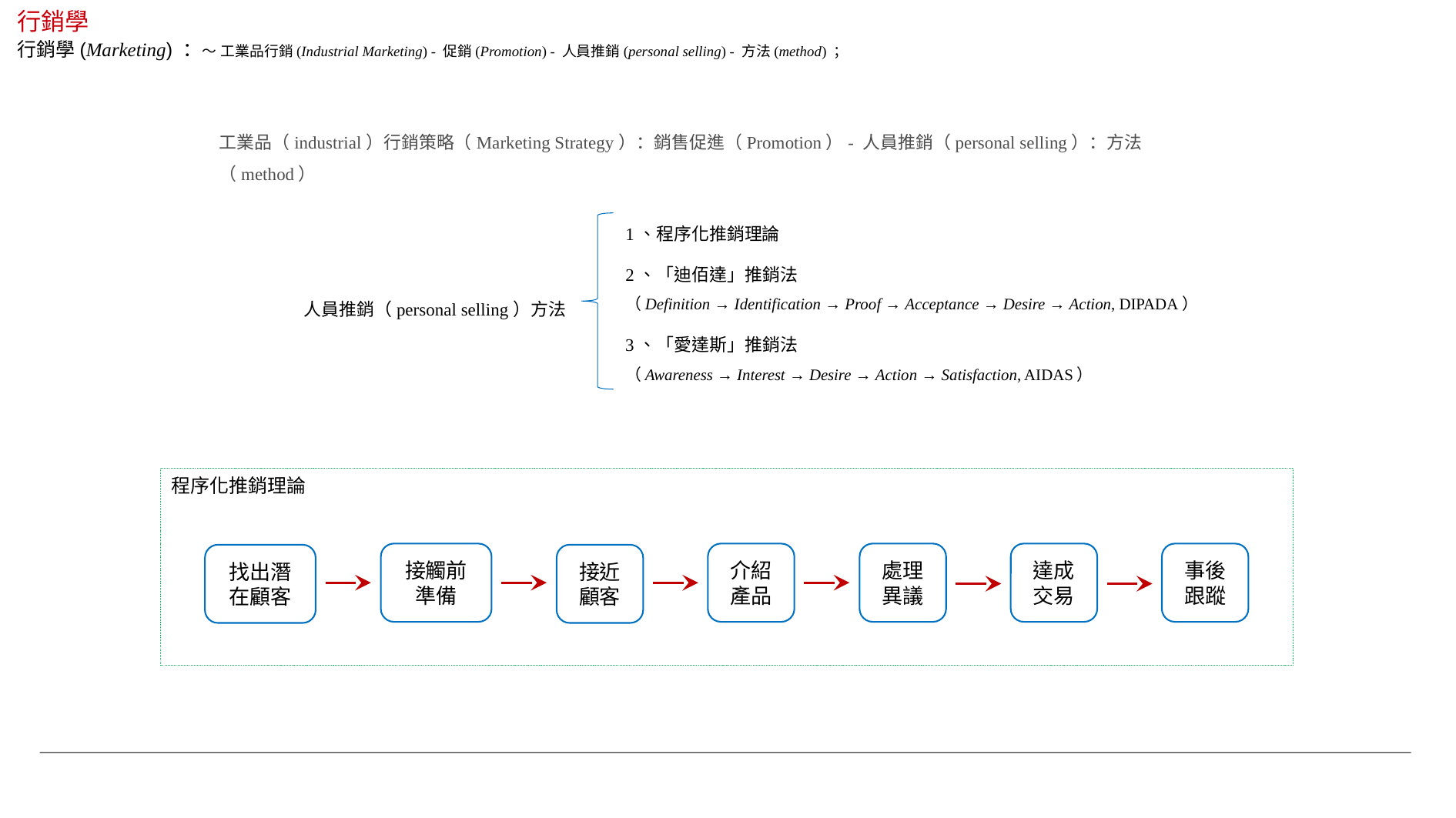

行銷學
行銷學(Marketing) ：～ 工業品行銷(Industrial Marketing) - 促銷(Promotion) - 人員推銷(personal selling) - 方法(method) ；
工業品（industrial）行銷策略（Marketing Strategy）：銷售促進（Promotion）- 人員推銷（personal selling）：方法（method）
1、程序化推銷理論

2、「迪佰達」推銷法
（Definition → Identification → Proof → Acceptance → Desire → Action, DIPADA）
人員推銷（personal selling）方法
3、「愛達斯」推銷法
（Awareness → Interest → Desire → Action → Satisfaction, AIDAS）
程序化推銷理論
事後跟蹤
達成交易
處理異議
介紹產品
接觸前準備
找出潛在顧客
接近顧客